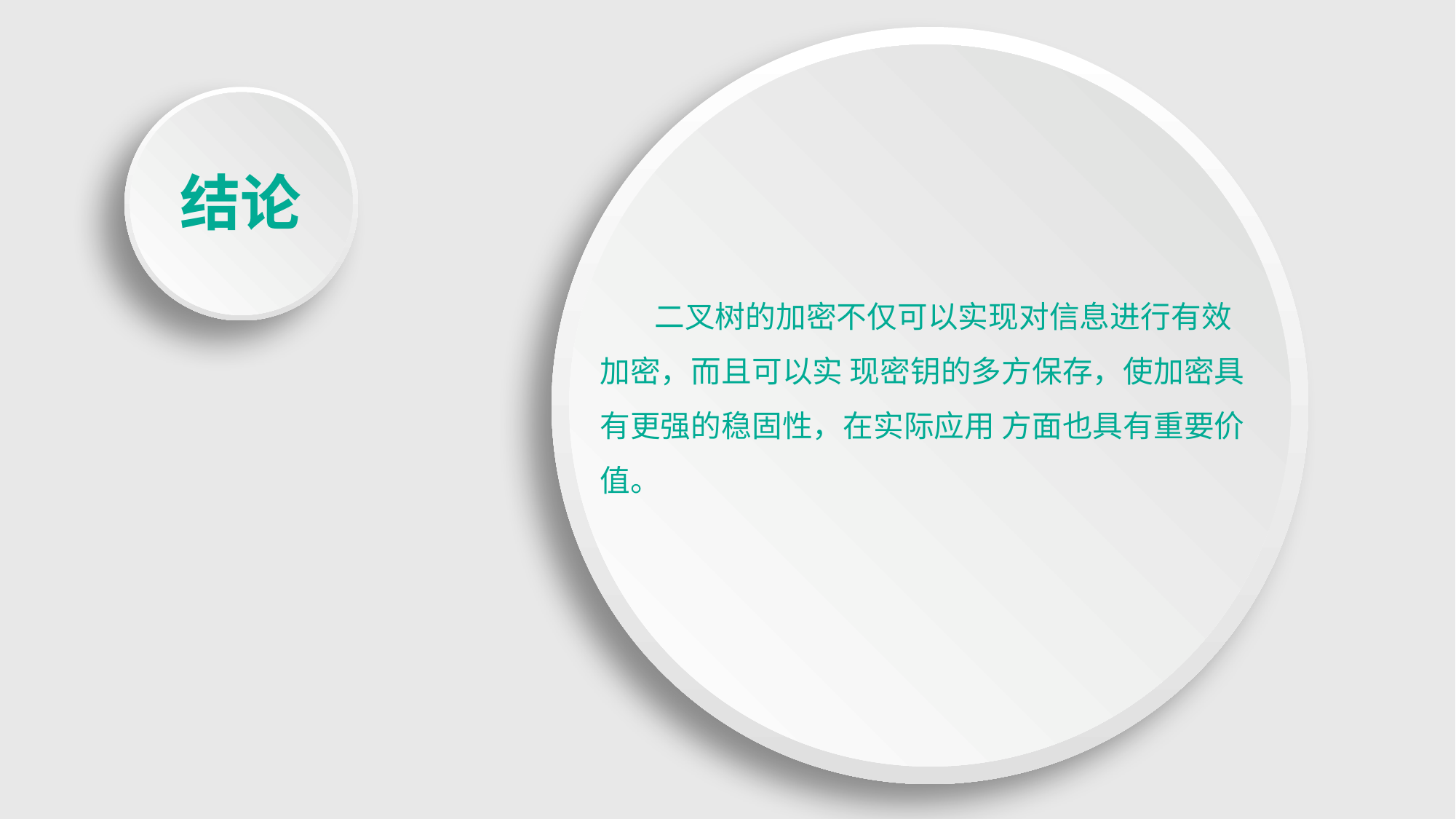

二叉树的加密不仅可以实现对信息进行有效加密，而且可以实 现密钥的多方保存，使加密具有更强的稳固性，在实际应用 方面也具有重要价值。

结论